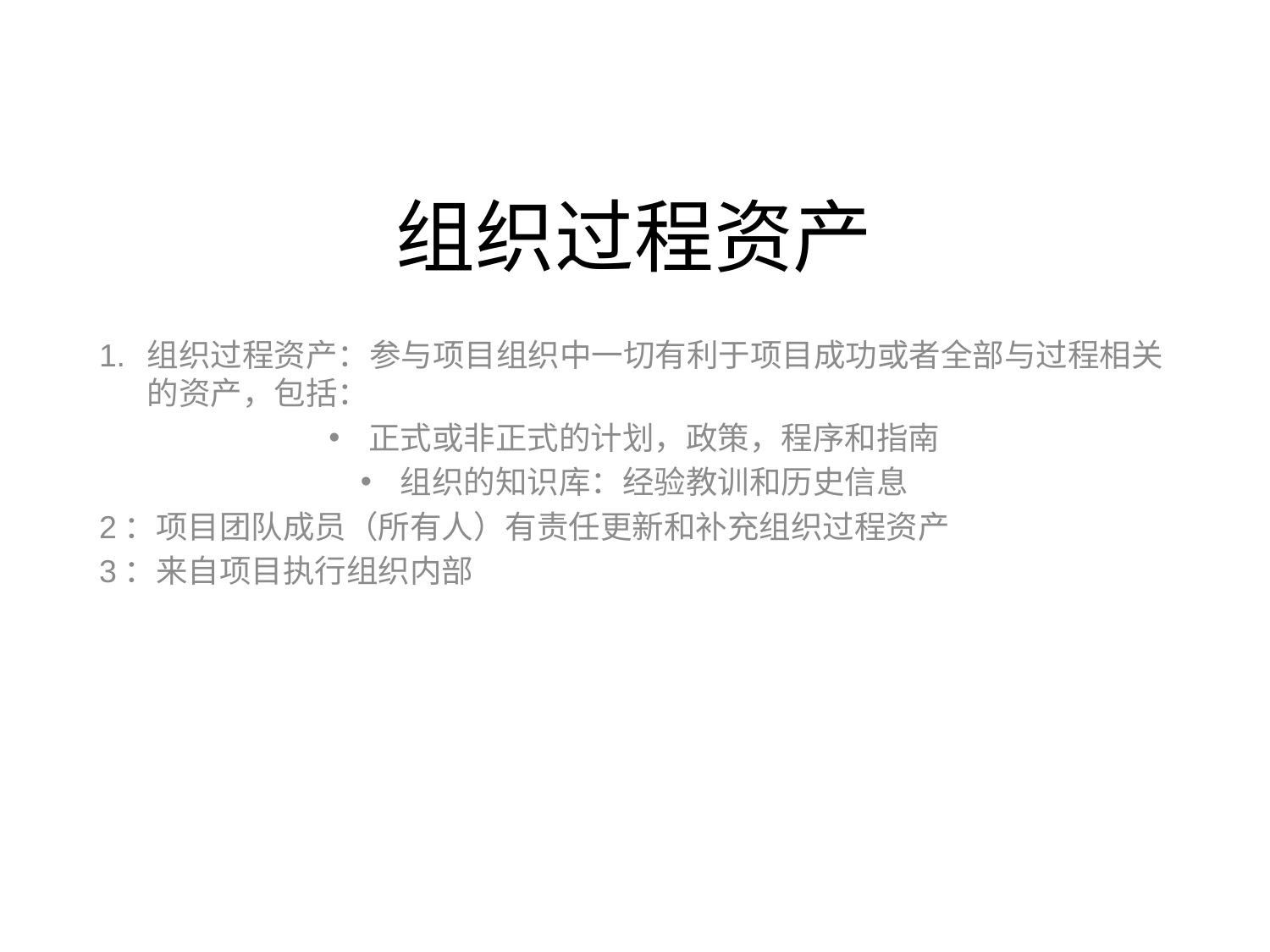

# 组织过程资产
组织过程资产：参与项目组织中一切有利于项目成功或者全部与过程相关的资产，包括：
正式或非正式的计划，政策，程序和指南
组织的知识库：经验教训和历史信息
2：项目团队成员（所有人）有责任更新和补充组织过程资产
3：来自项目执行组织内部